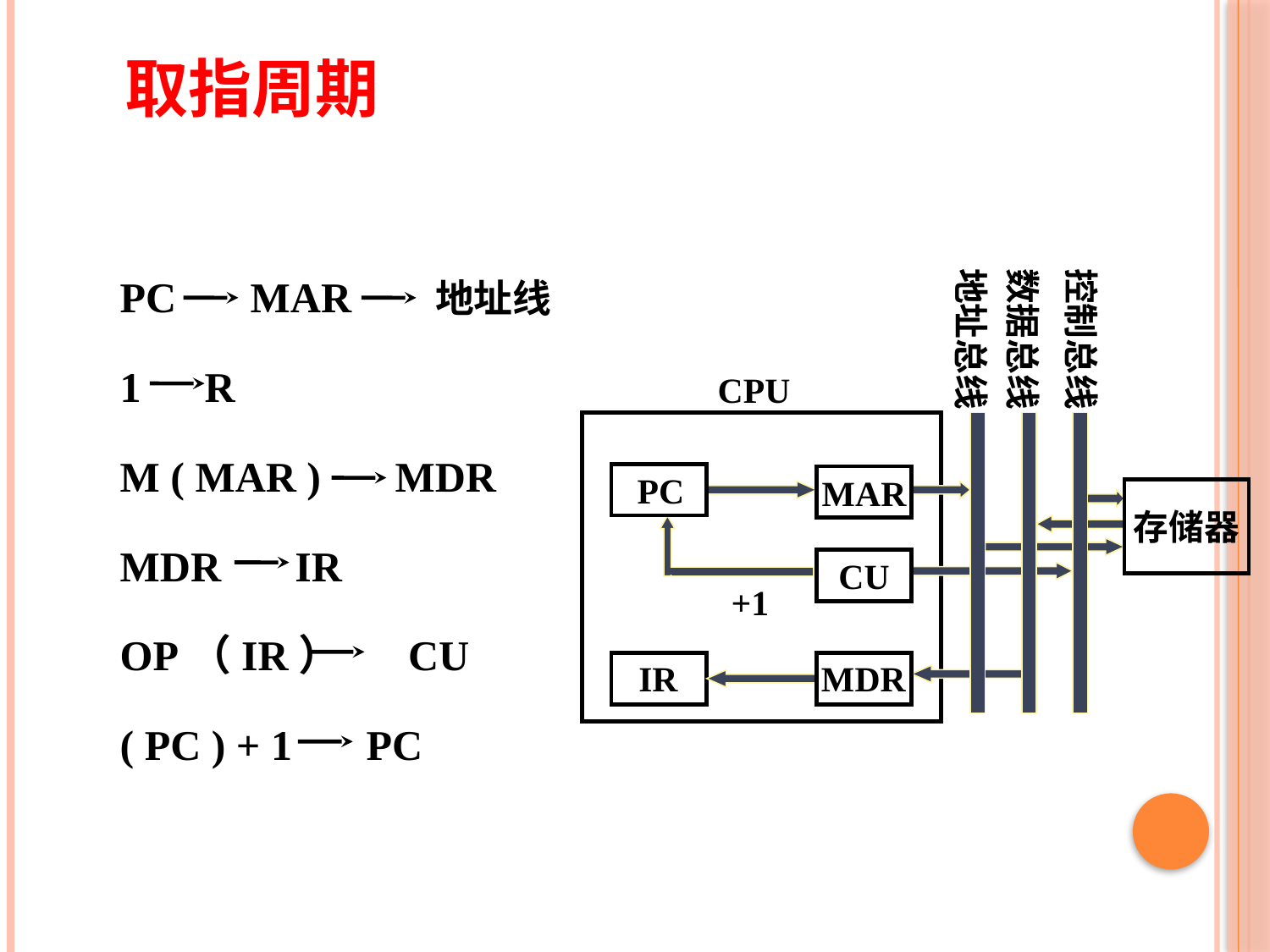

取指周期
地址总线
数据总线
控制总线
CPU

 PC
MAR
存储器

+1

CU

MDR
 IR

PC       MAR       地址线

1      R

M ( MAR )       MDR

MDR       IR

OP（IR）      CU

( PC ) + 1       PC